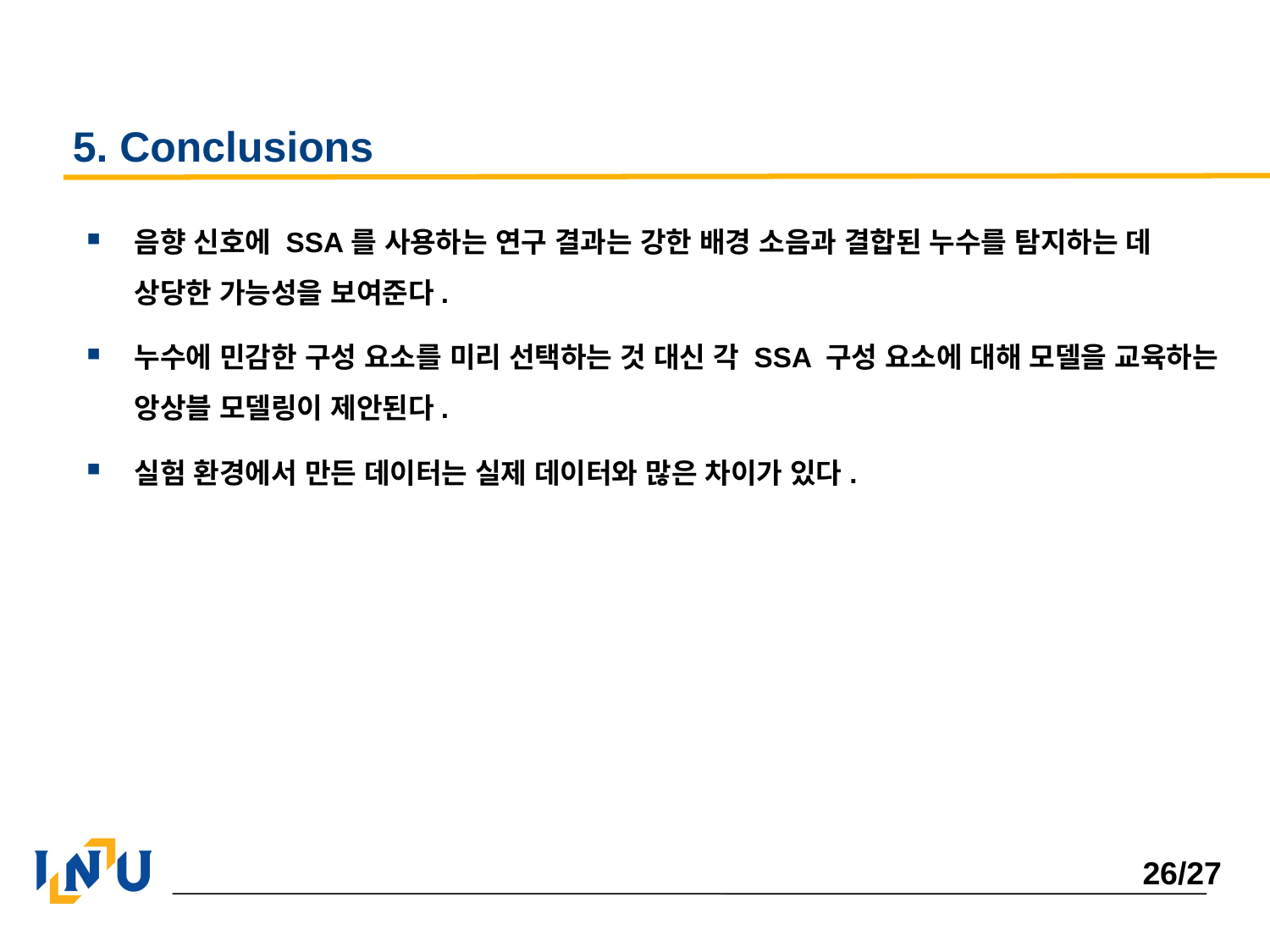

# 5. Conclusions
음향 신호에 SSA를 사용하는 연구 결과는 강한 배경 소음과 결합된 누수를 탐지하는 데 상당한 가능성을 보여준다.
누수에 민감한 구성 요소를 미리 선택하는 것 대신 각 SSA 구성 요소에 대해 모델을 교육하는 앙상블 모델링이 제안된다.
실험 환경에서 만든 데이터는 실제 데이터와 많은 차이가 있다.